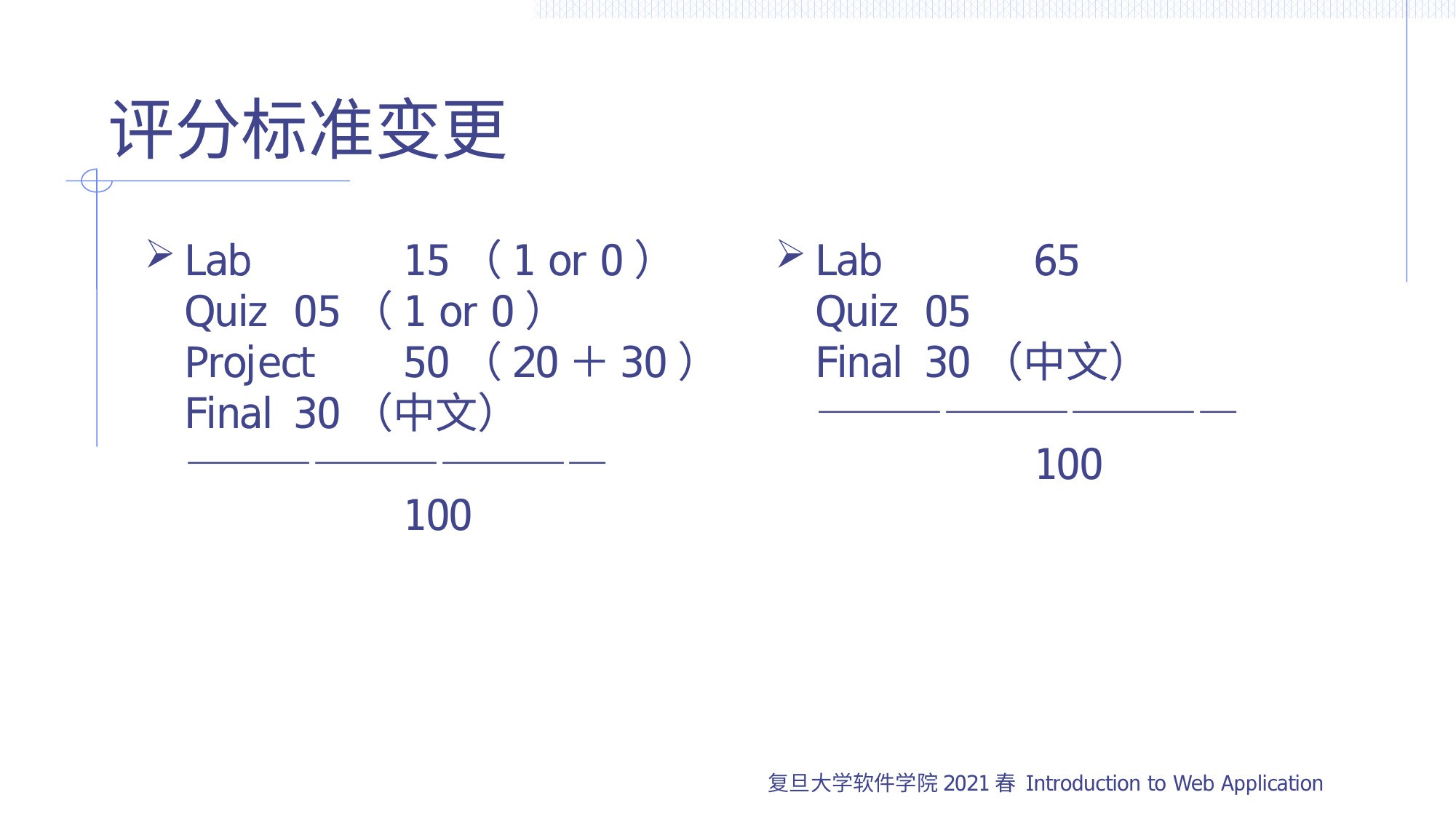

# 评分标准变更
Lab		15（1 or 0）
Quiz	05（1 or 0）
Project	50（20＋30）
Final	30（中文）
——————————
		100

Lab		65
Quiz	05
Final	30（中文）
——————————
		100